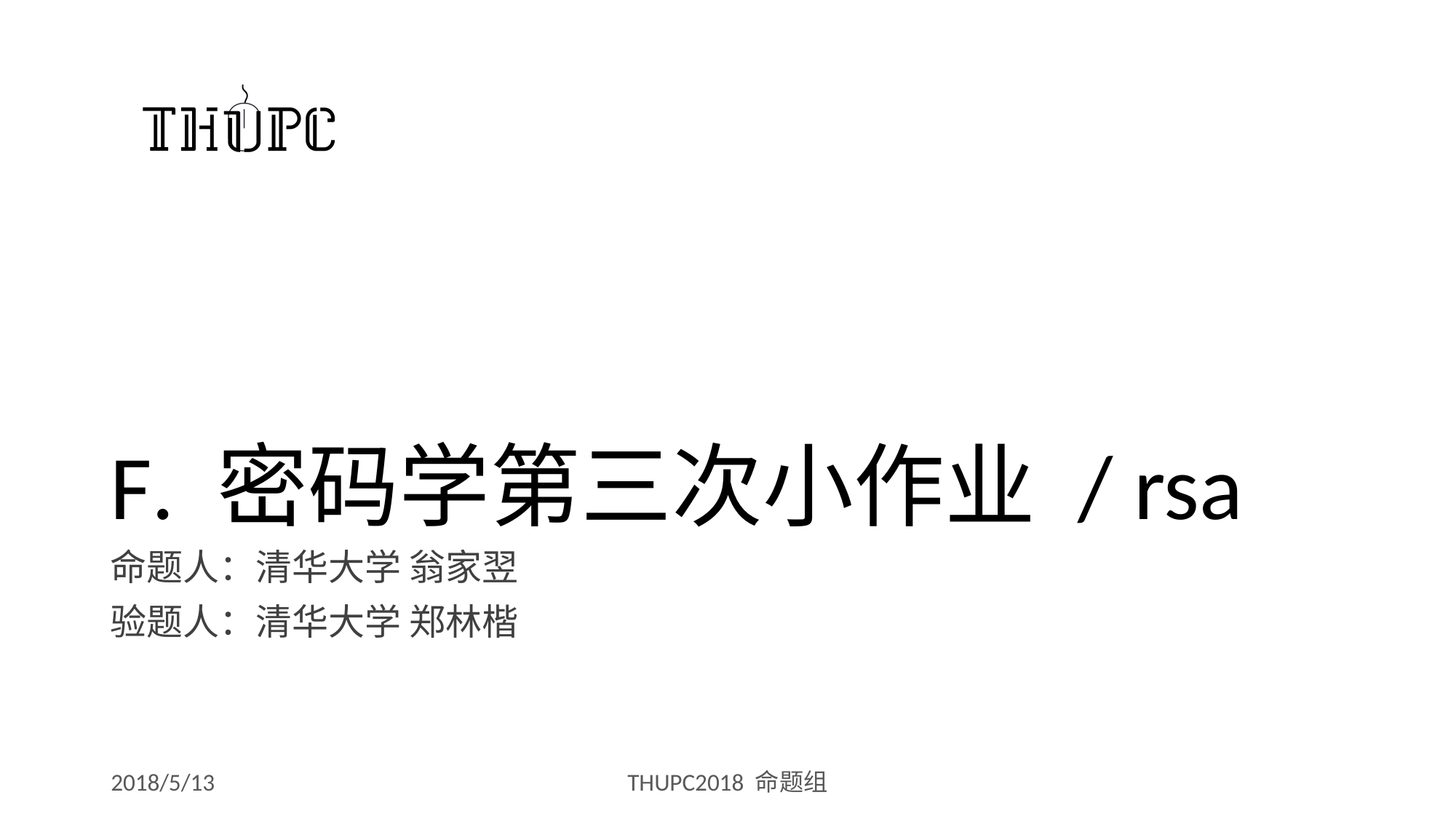

# F. 密码学第三次小作业 / rsa
命题人：清华大学 翁家翌
验题人：清华大学 郑林楷
2018/5/13
THUPC2018 命题组
6